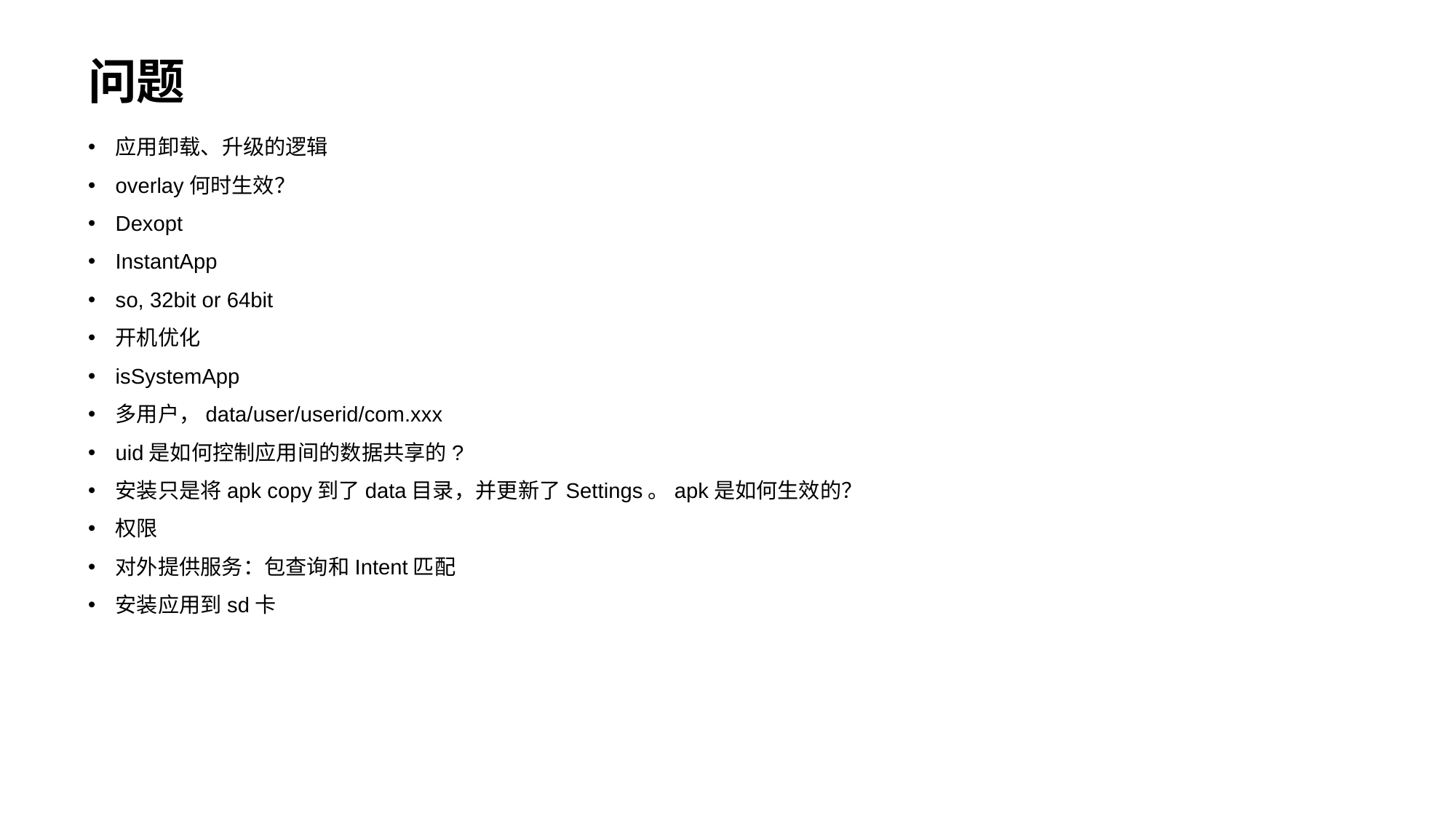

# 问题
应用卸载、升级的逻辑
overlay何时生效？
Dexopt
InstantApp
so, 32bit or 64bit
开机优化
isSystemApp
多用户，data/user/userid/com.xxx
uid是如何控制应用间的数据共享的?
安装只是将apk copy到了data目录，并更新了Settings。apk是如何生效的？
权限
对外提供服务：包查询和Intent匹配
安装应用到sd卡